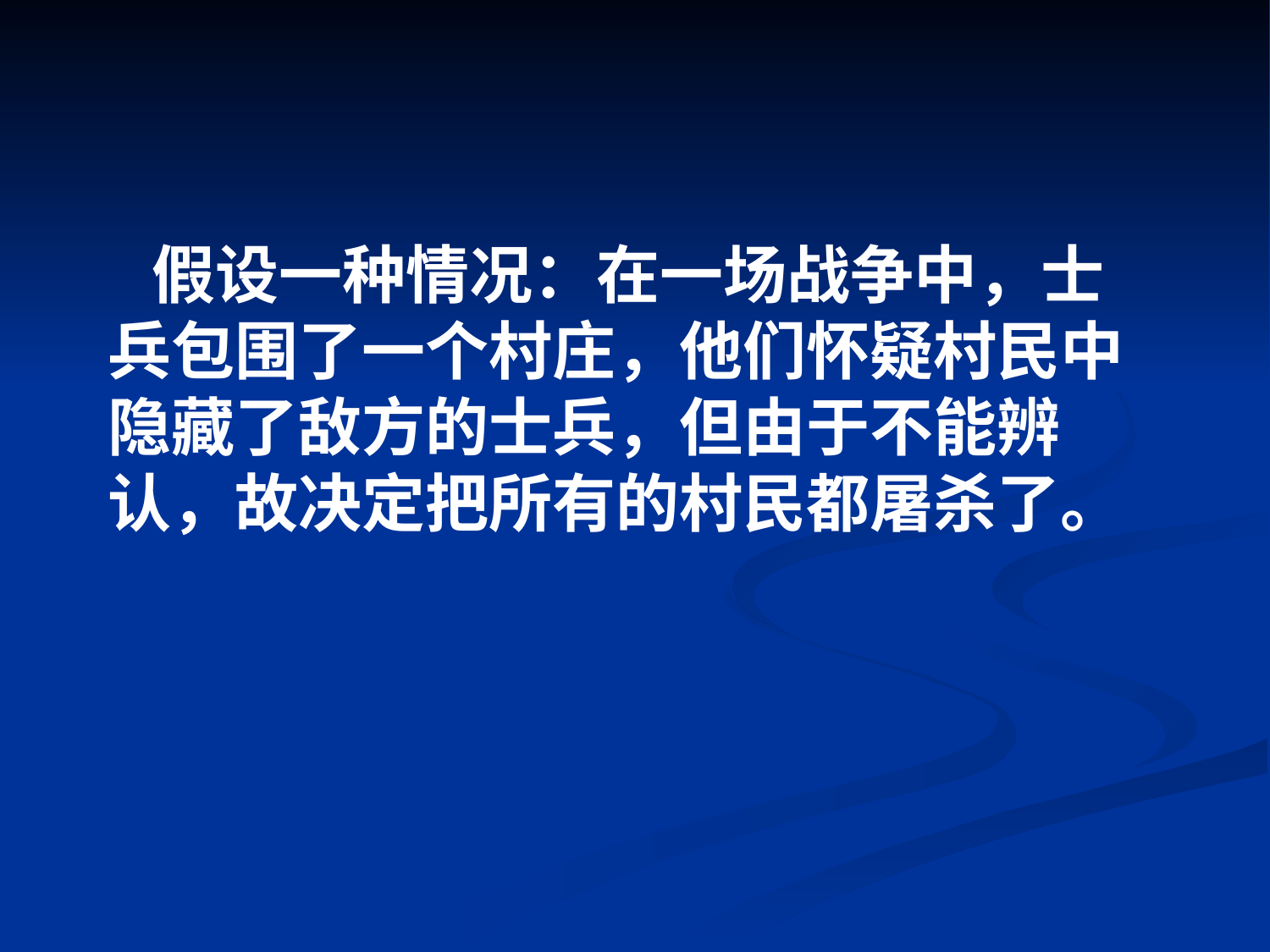

假设一种情况：在一场战争中，士兵包围了一个村庄，他们怀疑村民中隐藏了敌方的士兵，但由于不能辨认，故决定把所有的村民都屠杀了。